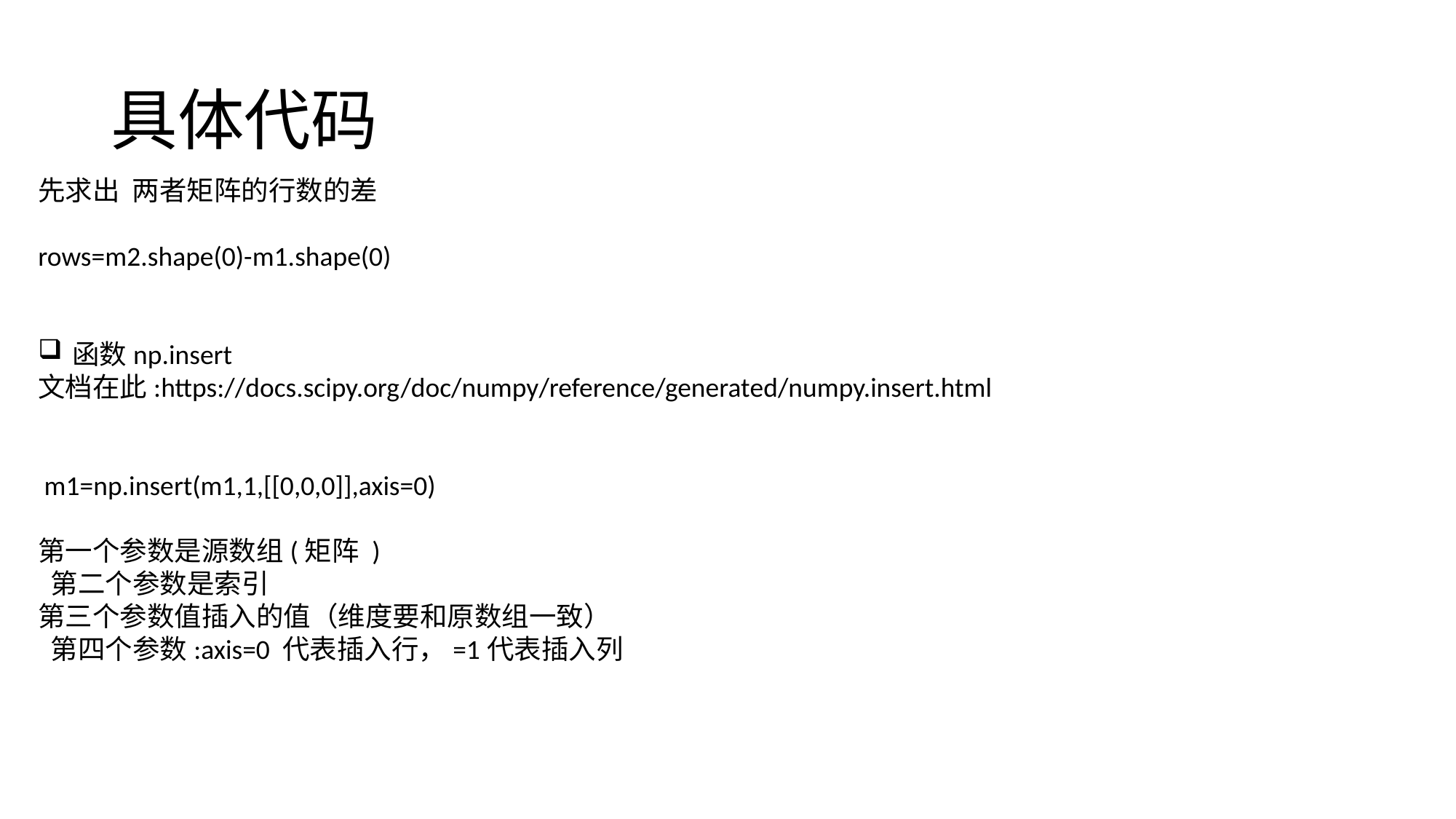

# 具体代码
先求出  两者矩阵的行数的差

rows=m2.shape(0)-m1.shape(0)

函数np.insert
文档在此:https://docs.scipy.org/doc/numpy/reference/generated/numpy.insert.html

 m1=np.insert(m1,1,[[0,0,0]],axis=0)

第一个参数是源数组(矩阵 )
 第二个参数是索引
第三个参数值插入的值（维度要和原数组一致）
 第四个参数:axis=0 代表插入行，=1代表插入列